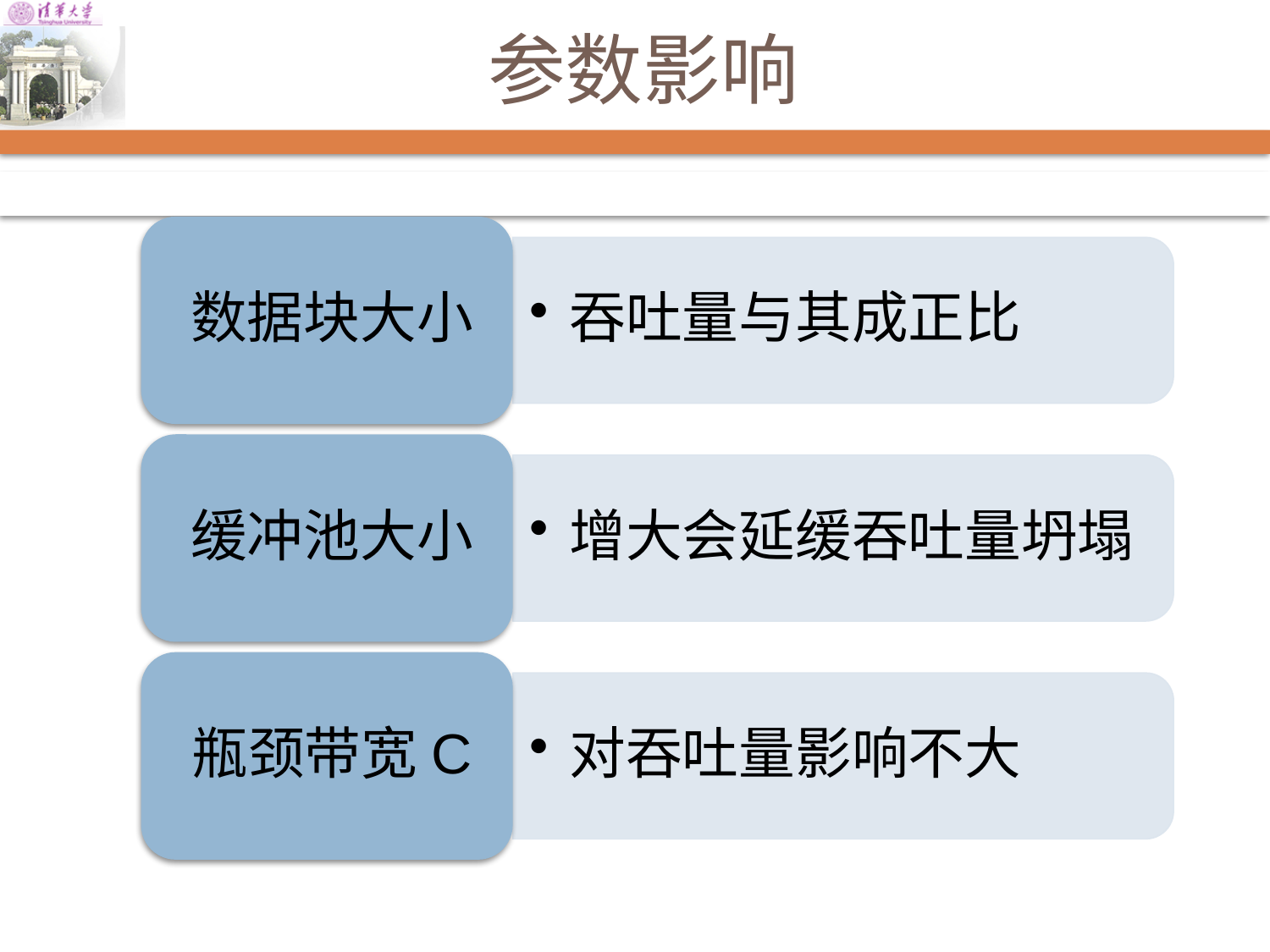

# 参数影响
吞吐量与其成正比
数据块大小
增大会延缓吞吐量坍塌
缓冲池大小
对吞吐量影响不大
瓶颈带宽C